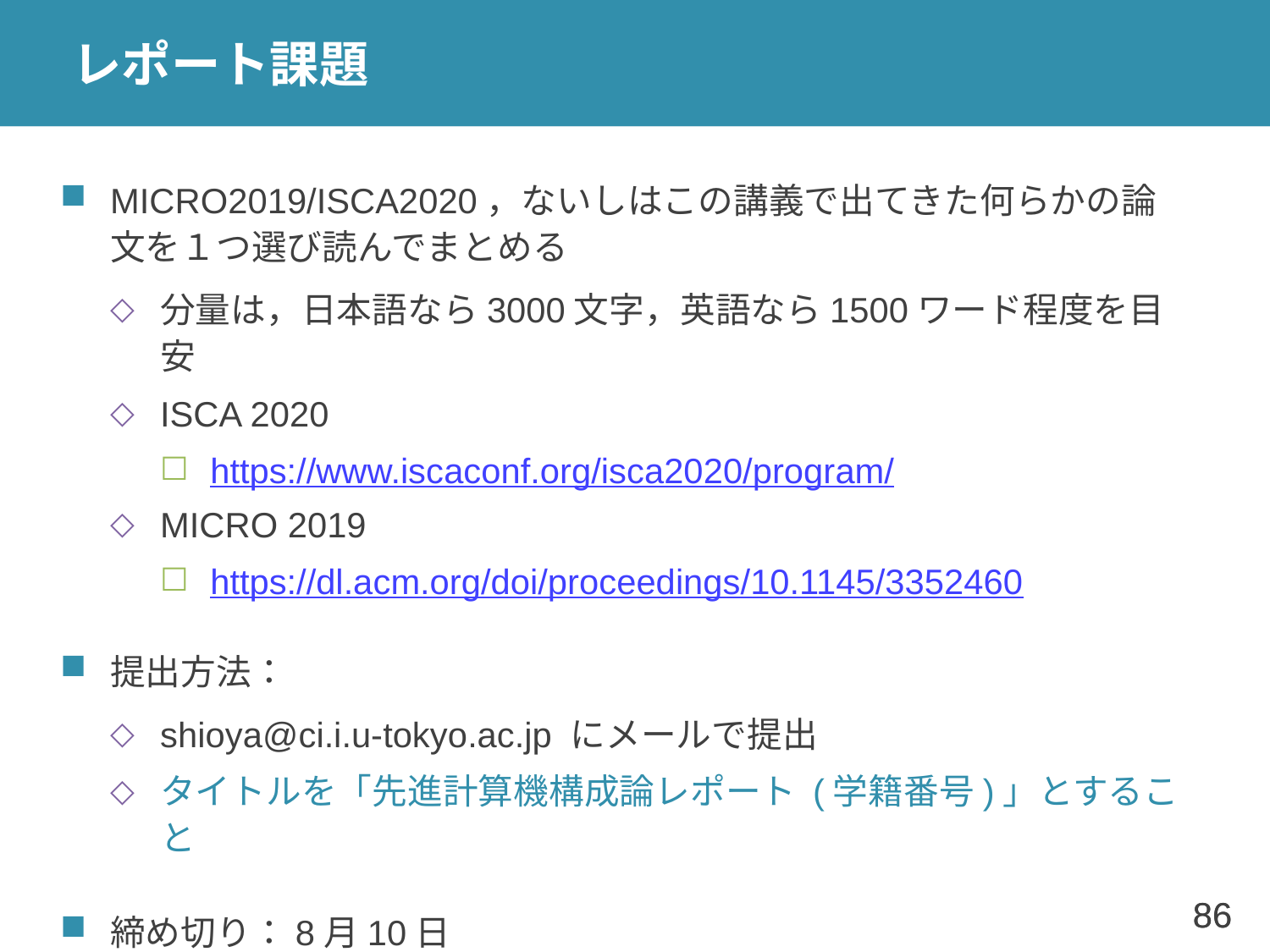

# レポート課題
MICRO2019/ISCA2020，ないしはこの講義で出てきた何らかの論文を１つ選び読んでまとめる
分量は，日本語なら3000文字，英語なら1500ワード程度を目安
ISCA 2020
https://www.iscaconf.org/isca2020/program/
MICRO 2019
https://dl.acm.org/doi/proceedings/10.1145/3352460
提出方法：
shioya@ci.i.u-tokyo.ac.jp にメールで提出
タイトルを「先進計算機構成論レポート (学籍番号)」とすること
締め切り：8月10日